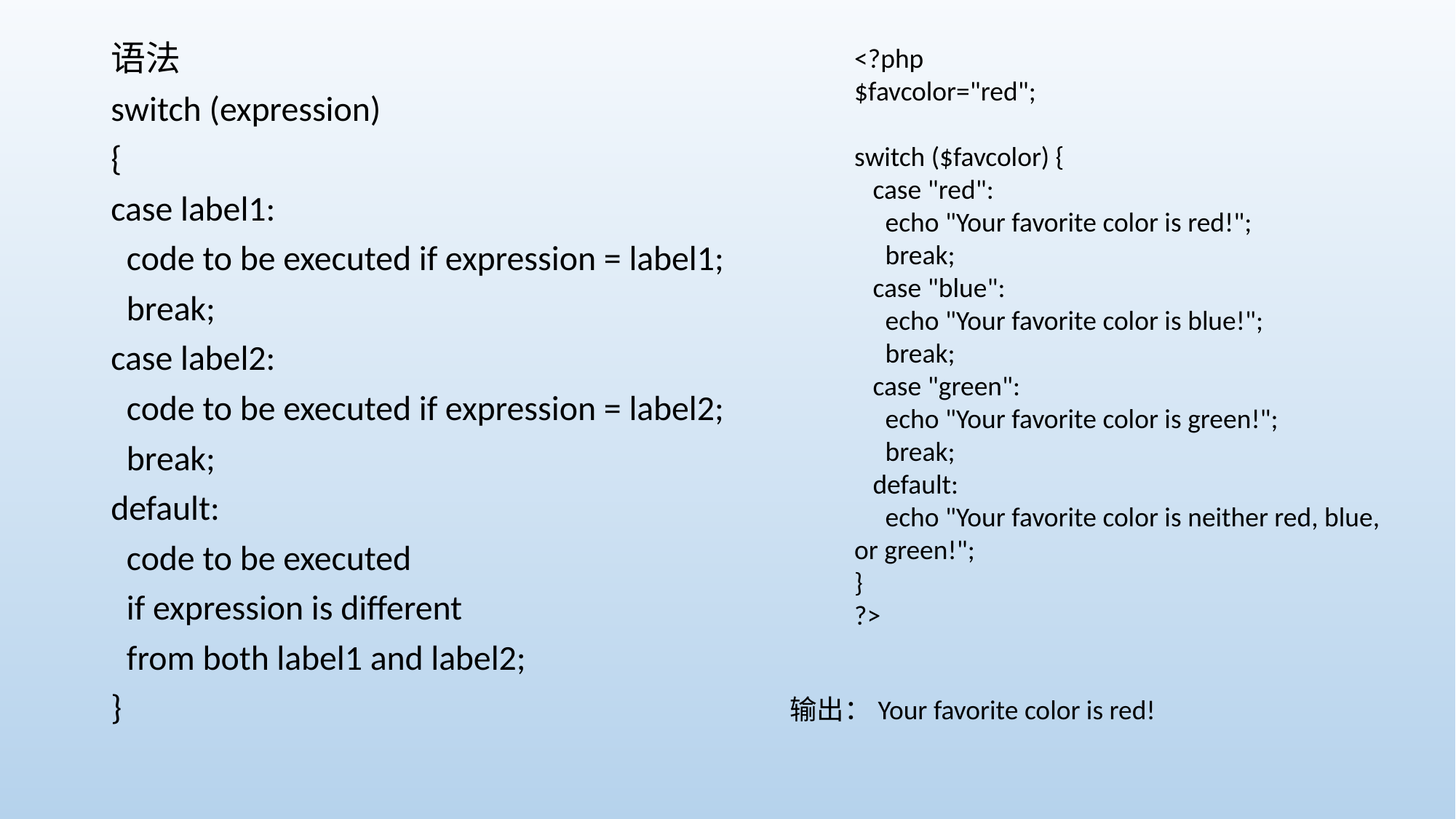

语法
switch (expression)
{
case label1:
  code to be executed if expression = label1;
  break;
case label2:
  code to be executed if expression = label2;
  break;
default:
  code to be executed
  if expression is different
  from both label1 and label2;
}
<?php
$favcolor="red";

switch ($favcolor) {
   case "red":
     echo "Your favorite color is red!";
     break;
   case "blue":
     echo "Your favorite color is blue!";
     break;
   case "green":
     echo "Your favorite color is green!";
     break;
   default:
     echo "Your favorite color is neither red, blue, or green!";
}
?>
输出：Your favorite color is red!